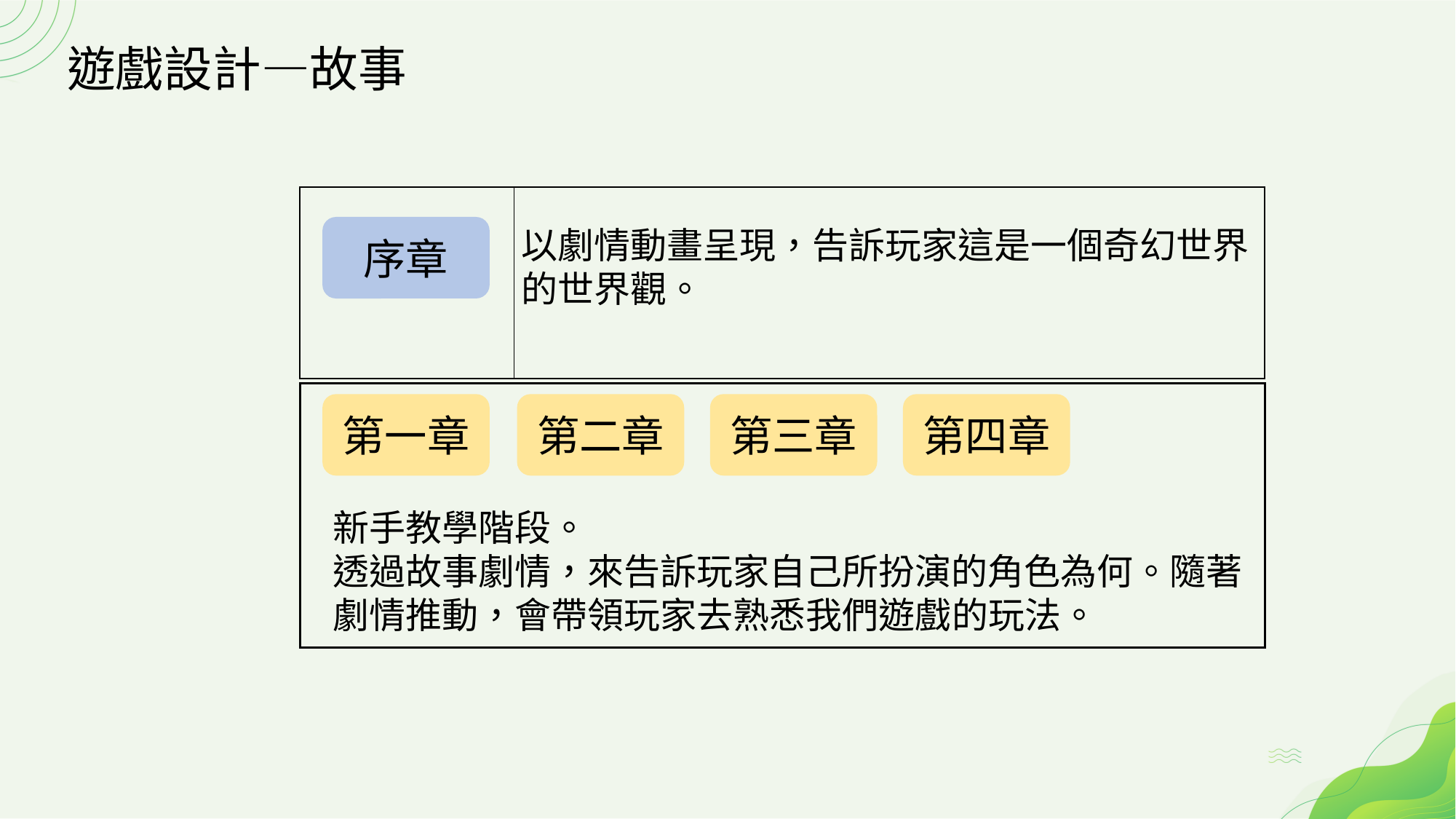

遊戲設計—故事
|  |  |
| --- | --- |
序章
以劇情動畫呈現，告訴玩家這是一個奇幻世界的世界觀。

第一章
第二章
第三章
第四章
新手教學階段。
透過故事劇情，來告訴玩家自己所扮演的角色為何。隨著劇情推動，會帶領玩家去熟悉我們遊戲的玩法。